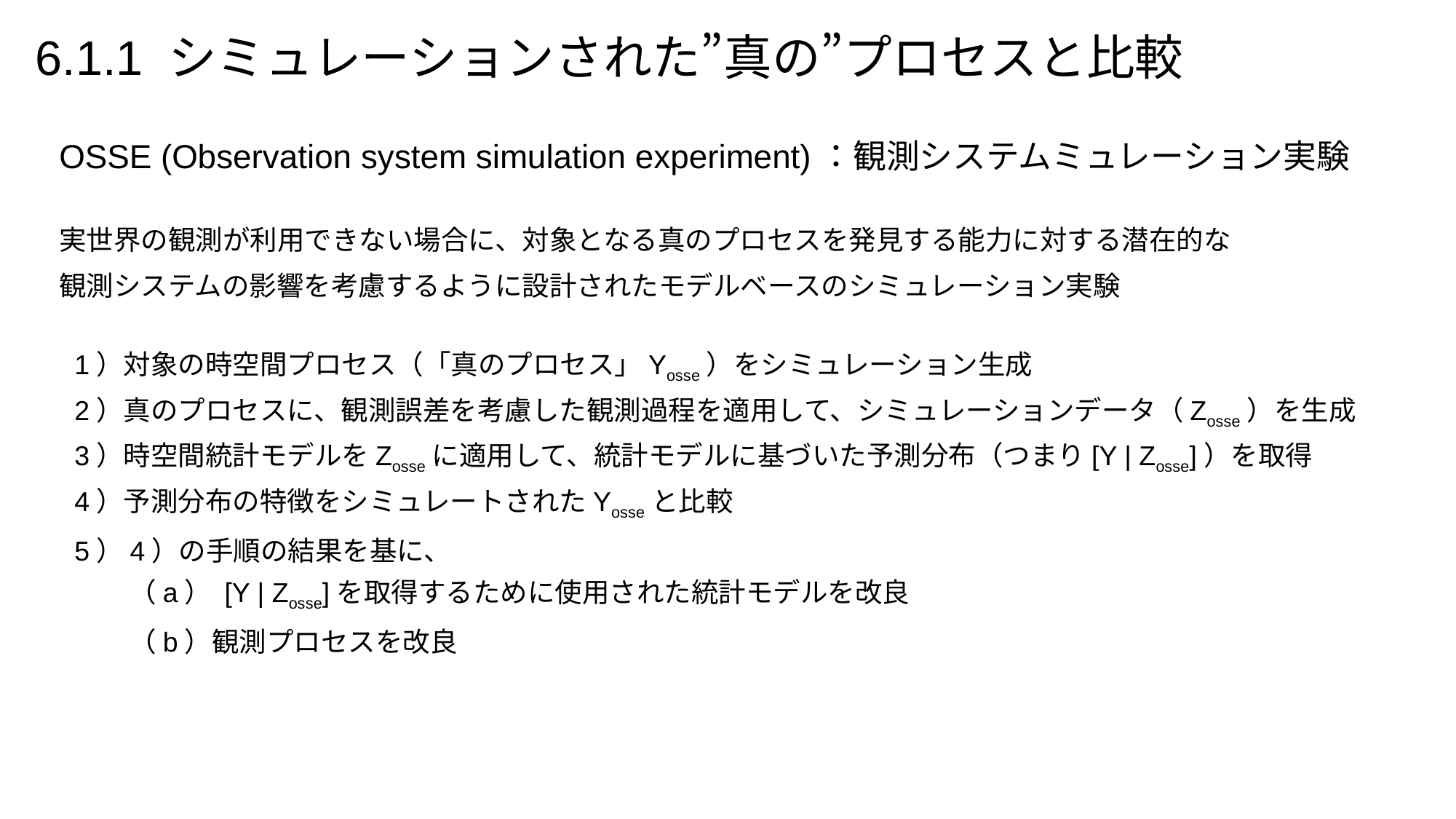

# 6.1.1 シミュレーションされた”真の”プロセスと比較
OSSE (Observation system simulation experiment)：観測システムミュレーション実験
実世界の観測が利用できない場合に、対象となる真のプロセスを発見する能力に対する潜在的な
観測システムの影響を考慮するように設計されたモデルベースのシミュレーション実験
1）対象の時空間プロセス（「真のプロセス」Yosse）をシミュレーション生成
2）真のプロセスに、観測誤差を考慮した観測過程を適用して、シミュレーションデータ（Zosse）を生成
3）時空間統計モデルをZosseに適用して、統計モデルに基づいた予測分布（つまり[Y | Zosse]）を取得
4）予測分布の特徴をシミュレートされたYosseと比較
5）4）の手順の結果を基に、
　　（a） [Y | Zosse]を取得するために使用された統計モデルを改良
　　（b）観測プロセスを改良